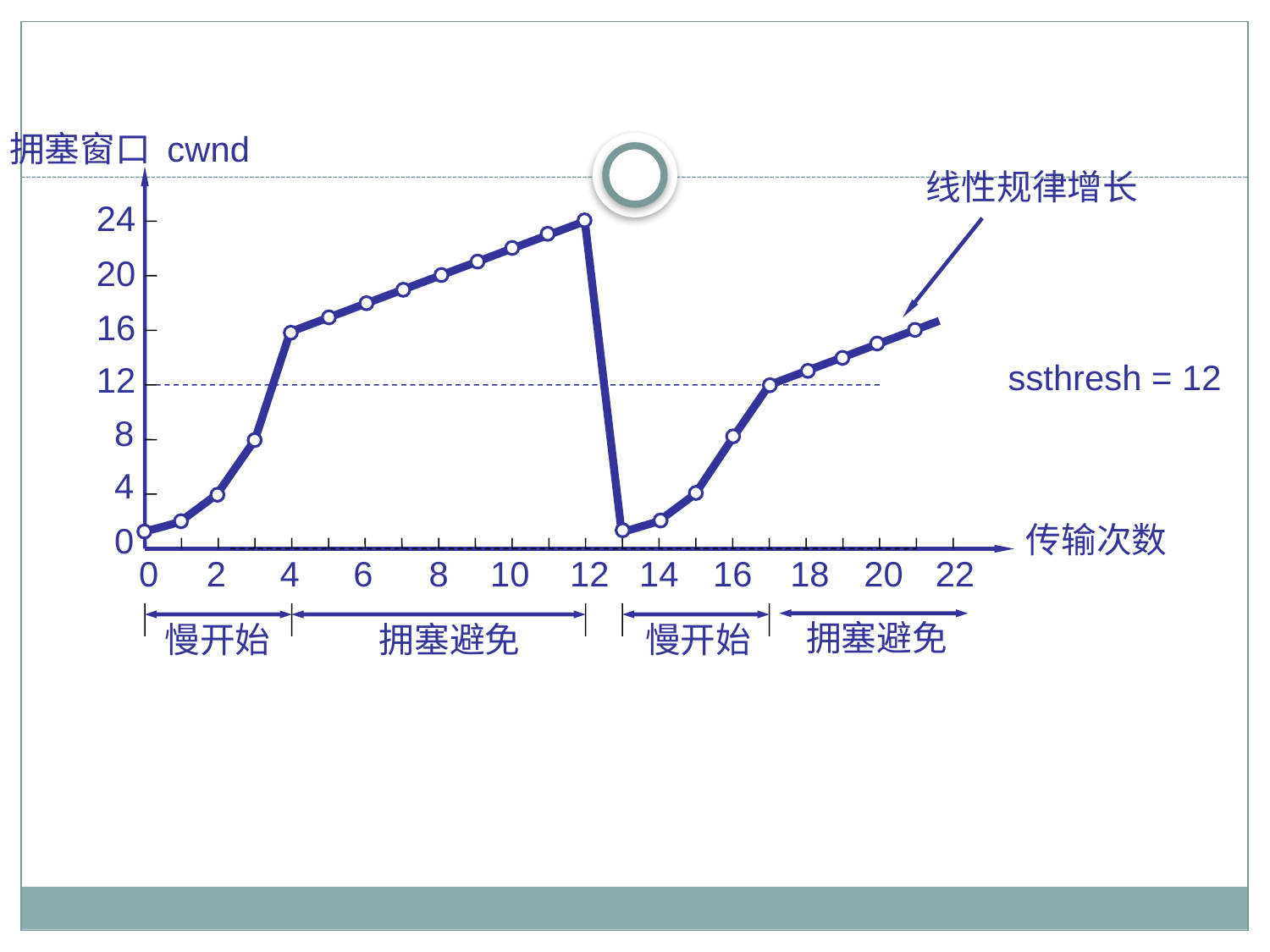

#
拥塞窗口 cwnd
线性规律增长

24

20

16

ssthresh = 12

12

8

4

传输次数
0

0
2
4
6
8
10
12
14
16
18
20
22

拥塞避免
慢开始
拥塞避免
慢开始